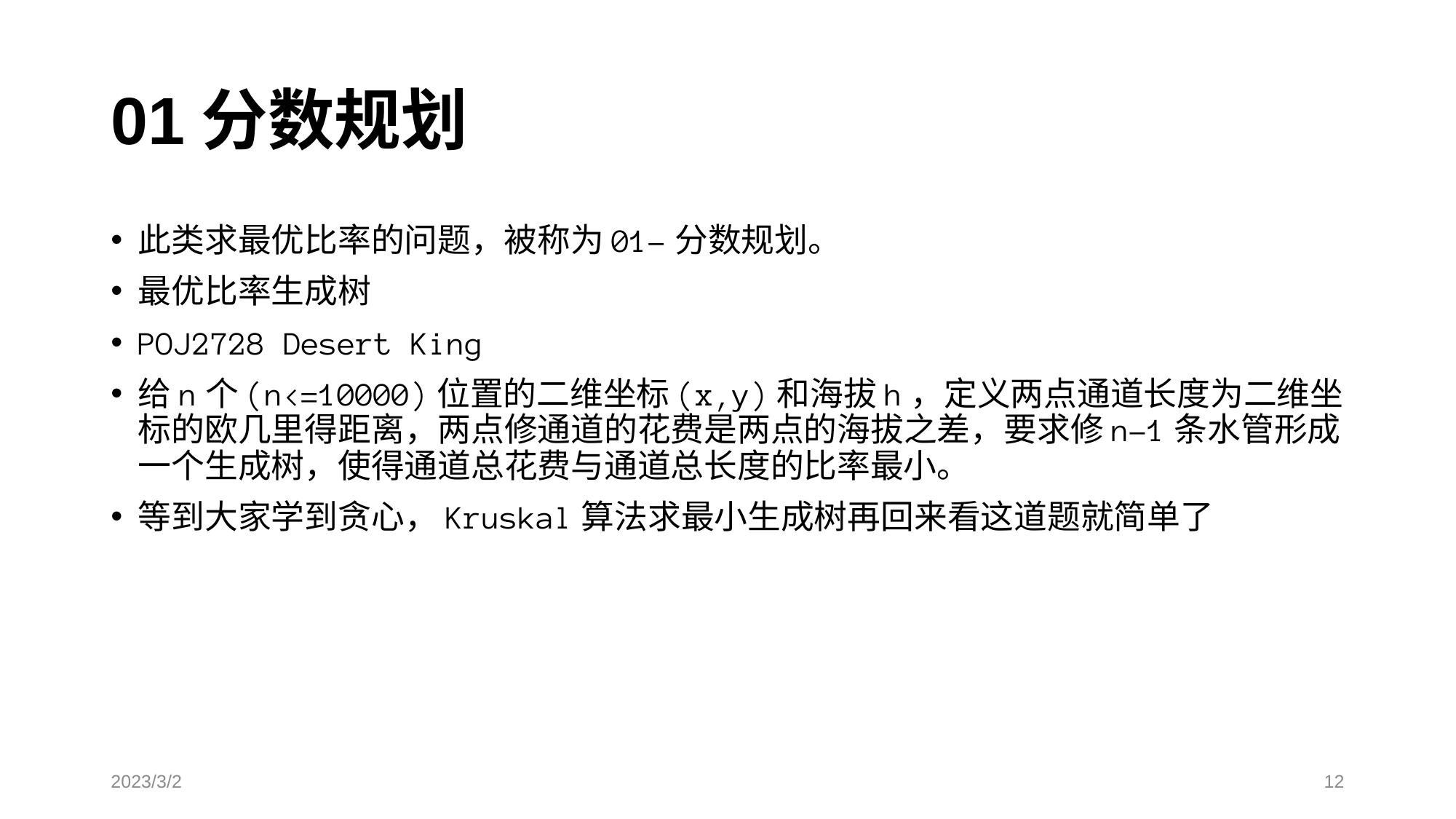

# 01分数规划
此类求最优比率的问题，被称为01-分数规划。
最优比率生成树
POJ2728 Desert King
给n个(n<=10000)位置的二维坐标(x,y)和海拔h，定义两点通道长度为二维坐标的欧几里得距离，两点修通道的花费是两点的海拔之差，要求修n-1条水管形成一个生成树，使得通道总花费与通道总长度的比率最小。
等到大家学到贪心，Kruskal算法求最小生成树再回来看这道题就简单了
2023/3/2
12